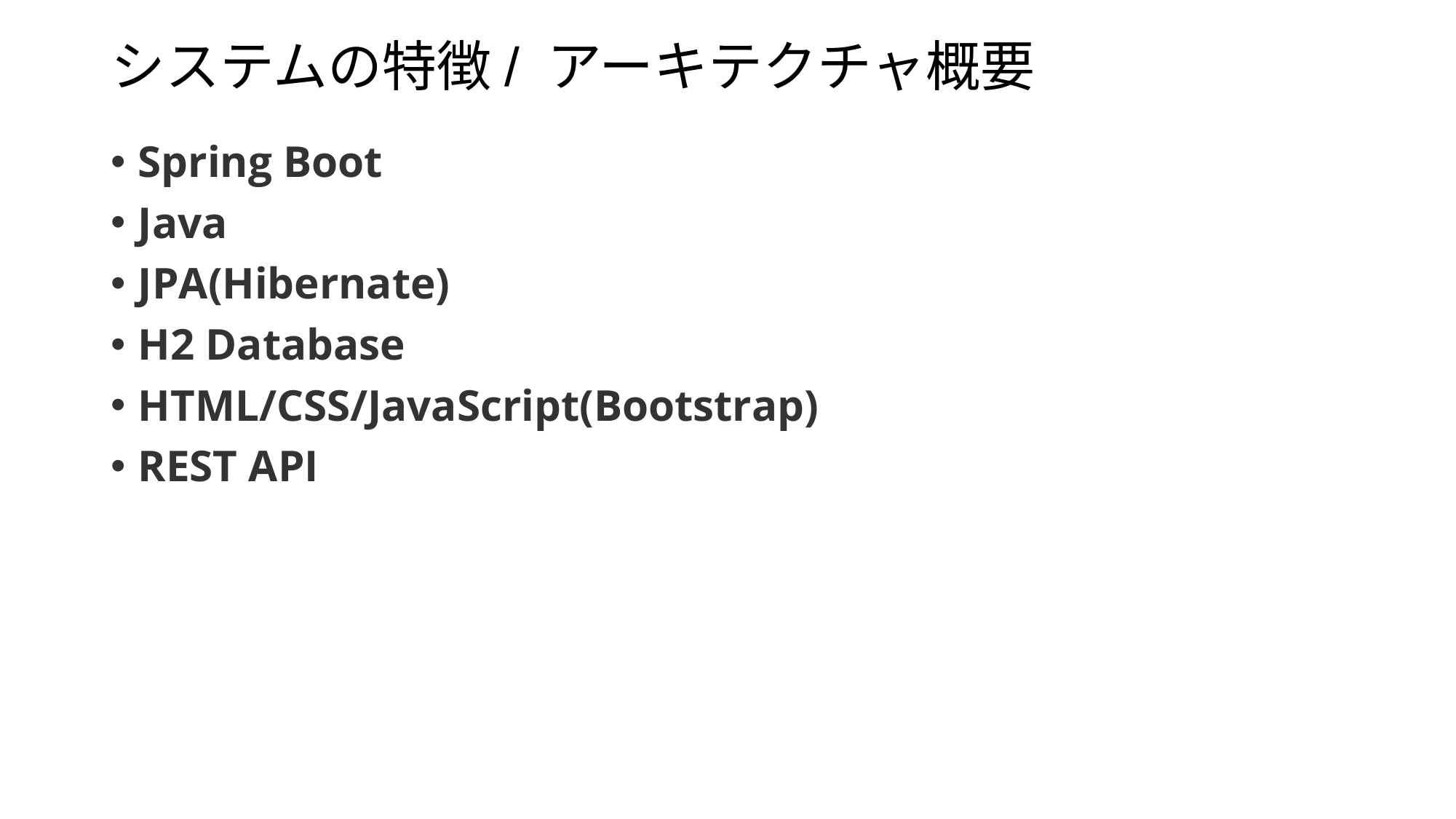

# システムの特徴/ アーキテクチャ概要
Spring Boot
Java
JPA(Hibernate)
H2 Database
HTML/CSS/JavaScript(Bootstrap)
REST API